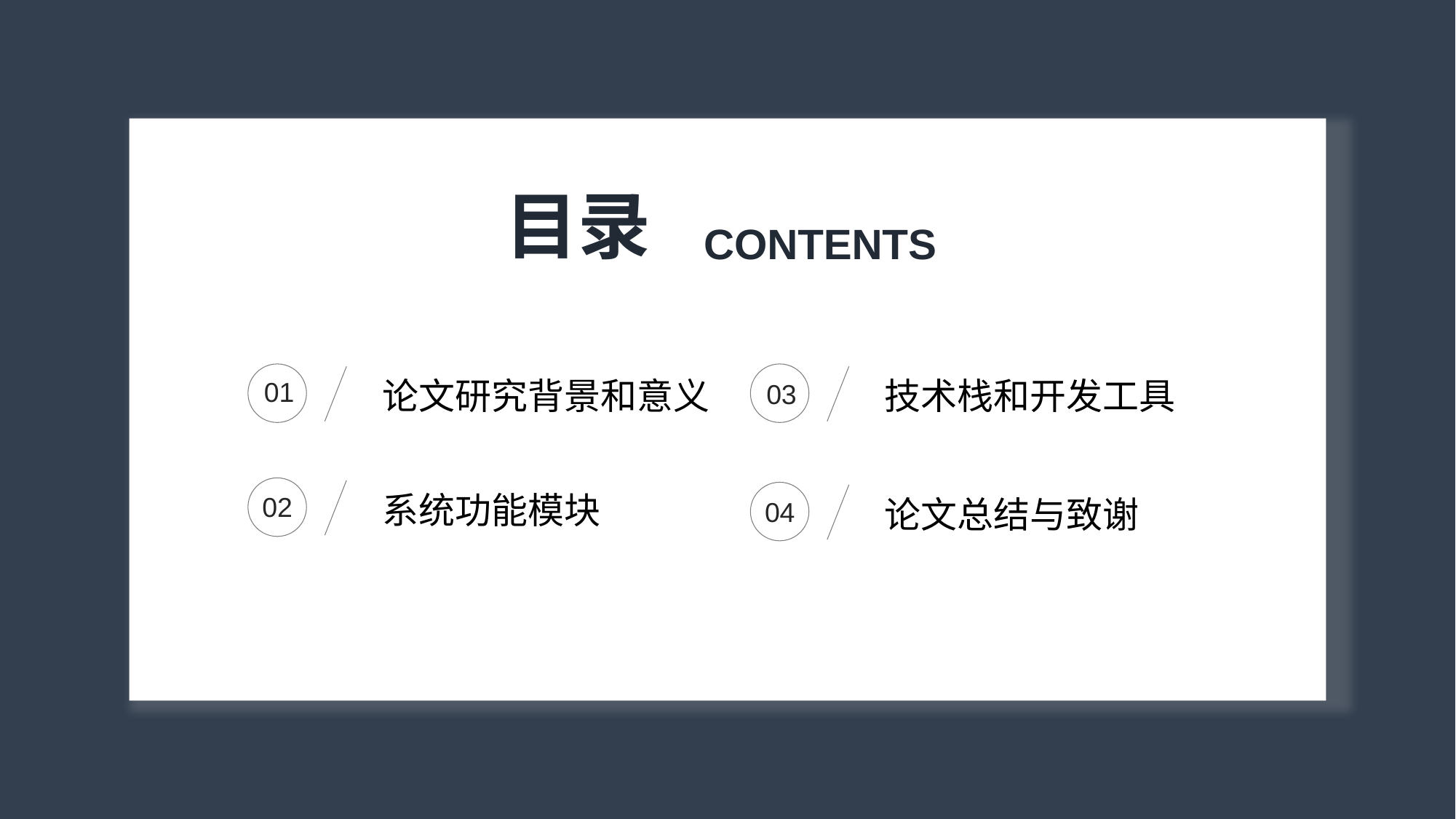

目录
CONTENTS

01

03
论文研究背景和意义
技术栈和开发工具

02
系统功能模块

04
论文总结与致谢